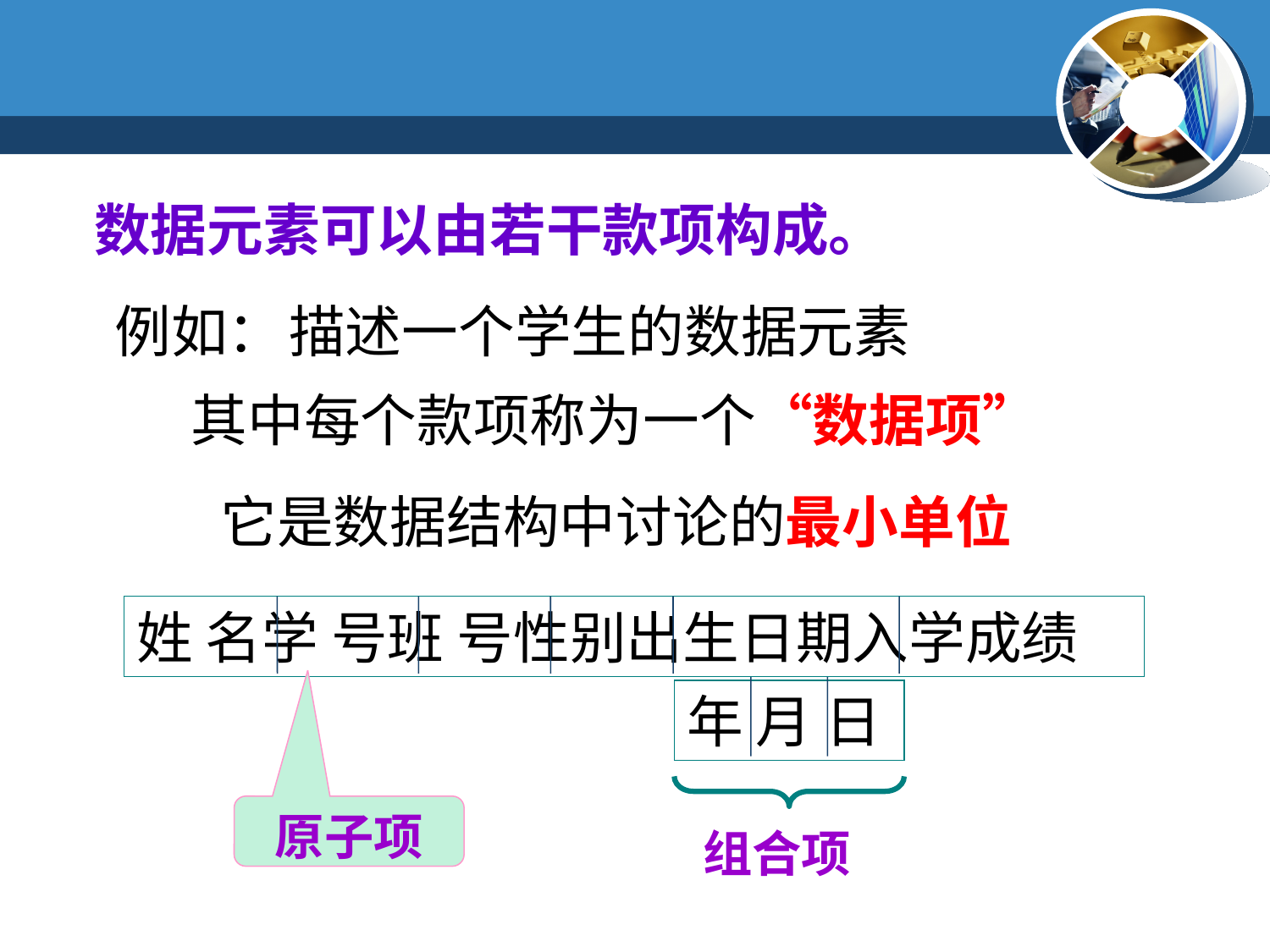

数据元素可以由若干款项构成。
例如：
描述一个学生的数据元素
 其中每个款项称为一个“数据项”
它是数据结构中讨论的最小单位
姓 名学 号班 号性别出生日期入学成绩

年 月 日

原子项
组合项